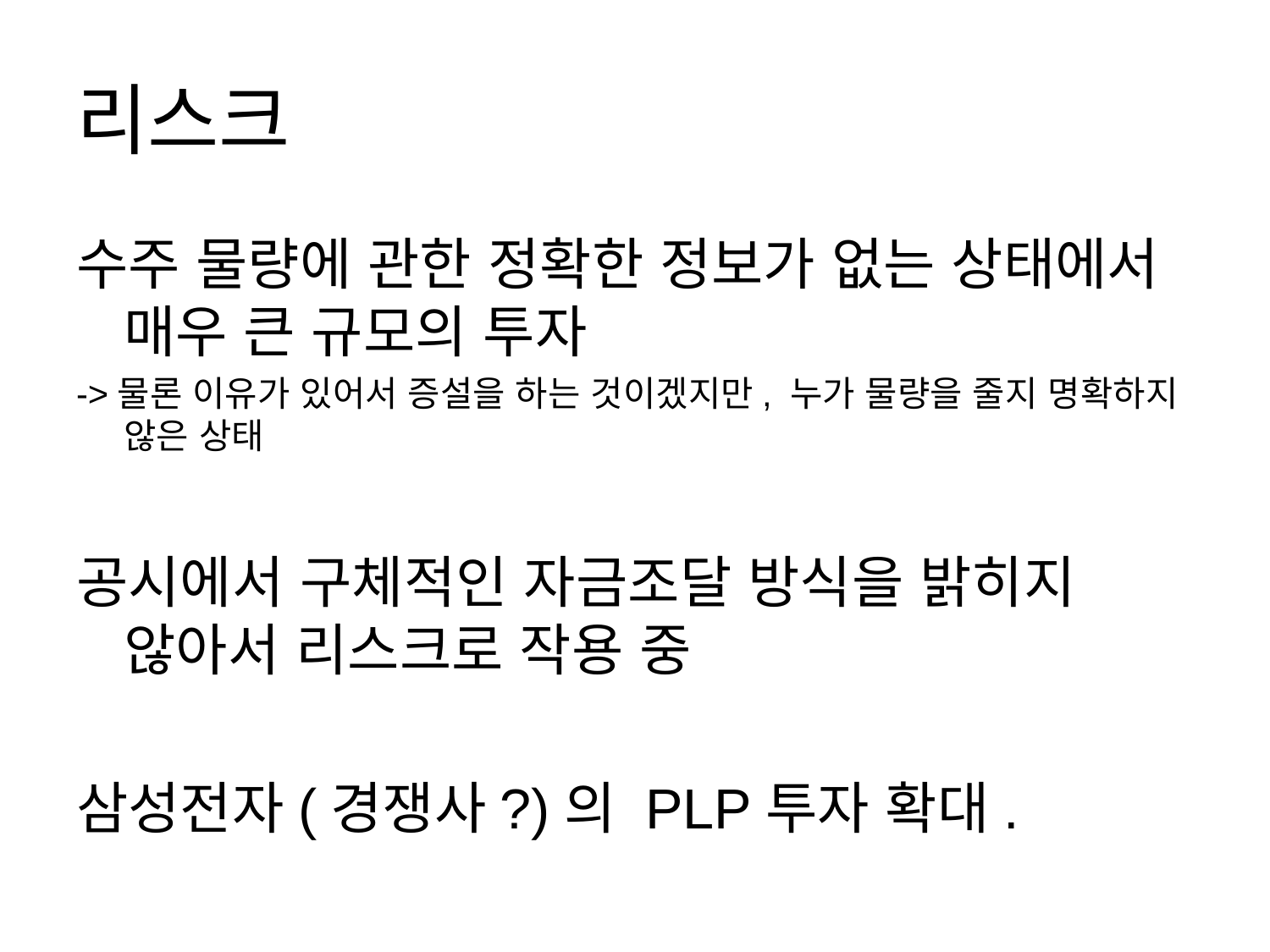

# 리스크
수주 물량에 관한 정확한 정보가 없는 상태에서 매우 큰 규모의 투자
->물론 이유가 있어서 증설을 하는 것이겠지만, 누가 물량을 줄지 명확하지 않은 상태

공시에서 구체적인 자금조달 방식을 밝히지 않아서 리스크로 작용 중

삼성전자(경쟁사?)의 PLP투자 확대.